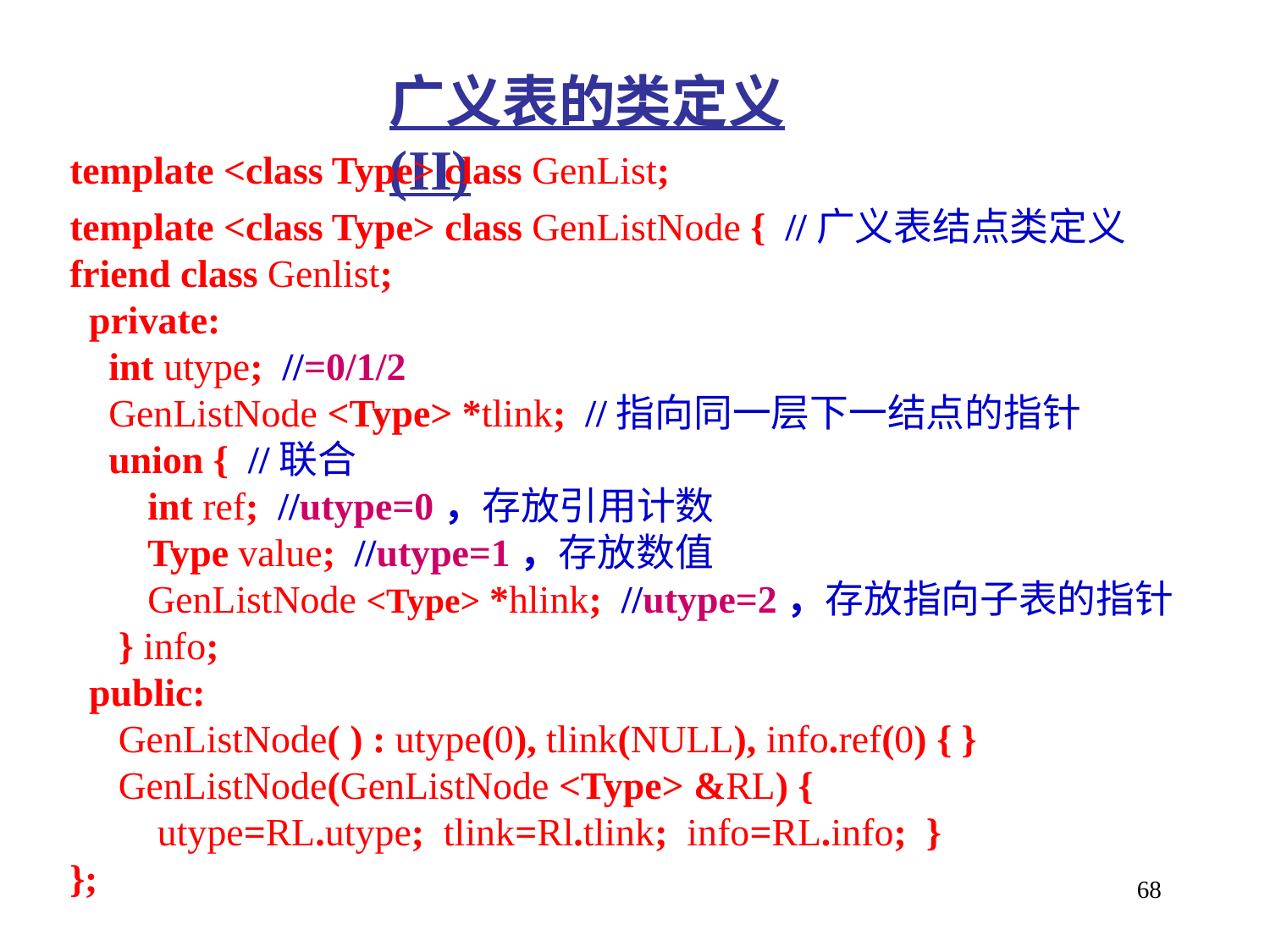

广义表的类定义(II)
template <class Type> class GenList;
template <class Type> class GenListNode {  //广义表结点类定义
friend class Genlist;
  private:
    int utype;  //=0/1/2
    GenListNode <Type> *tlink;  //指向同一层下一结点的指针
    union {  //联合
        int ref;  //utype=0，存放引用计数
        Type value;  //utype=1，存放数值
        GenListNode <Type> *hlink;  //utype=2，存放指向子表的指针
     } info;
  public:
     GenListNode( ) : utype(0), tlink(NULL), info.ref(0) { }
     GenListNode(GenListNode <Type> &RL) {
         utype=RL.utype;  tlink=Rl.tlink;  info=RL.info;  }
};
68